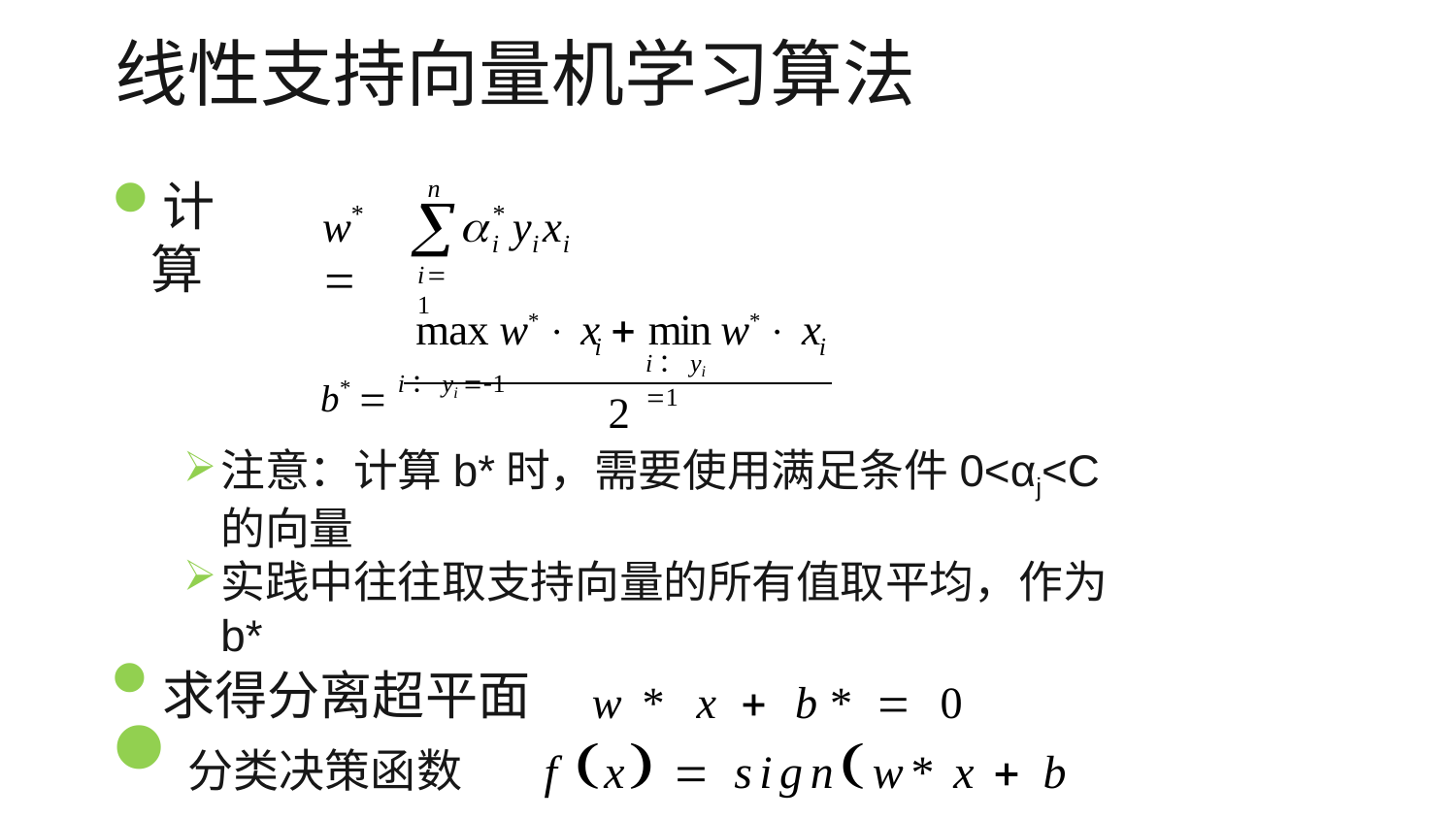

# 线性支持向量机学习算法
n
计算
∑	i	i	i
α	y x
*
*
w	=
i=1
max w* ⋅ x + min w* ⋅ x
b* = i：yi =−1
i	i
i：yi =1
2
注意：计算b*时，需要使用满足条件0<αj<C的向量
实践中往往取支持向量的所有值取平均，作为b*
求得分离超平面	w* x + b* = 0
分类决策函数	f (x) = sign(w* x + b *)